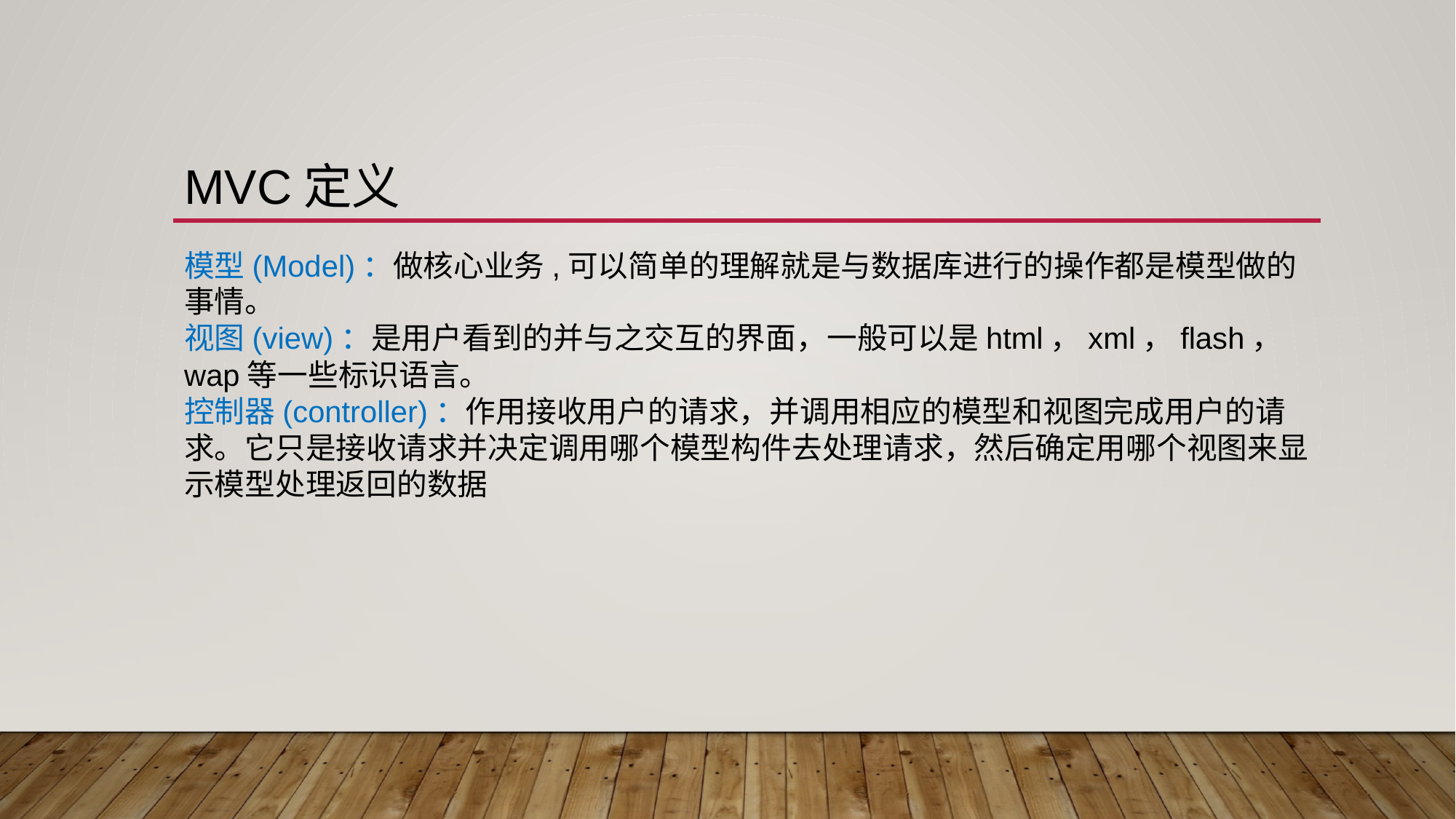

# Mvc定义
模型(Model)：做核心业务,可以简单的理解就是与数据库进行的操作都是模型做的事情。
视图(view)：是用户看到的并与之交互的界面，一般可以是html，xml，flash，wap等一些标识语言。
控制器(controller)：作用接收用户的请求，并调用相应的模型和视图完成用户的请求。它只是接收请求并决定调用哪个模型构件去处理请求，然后确定用哪个视图来显示模型处理返回的数据